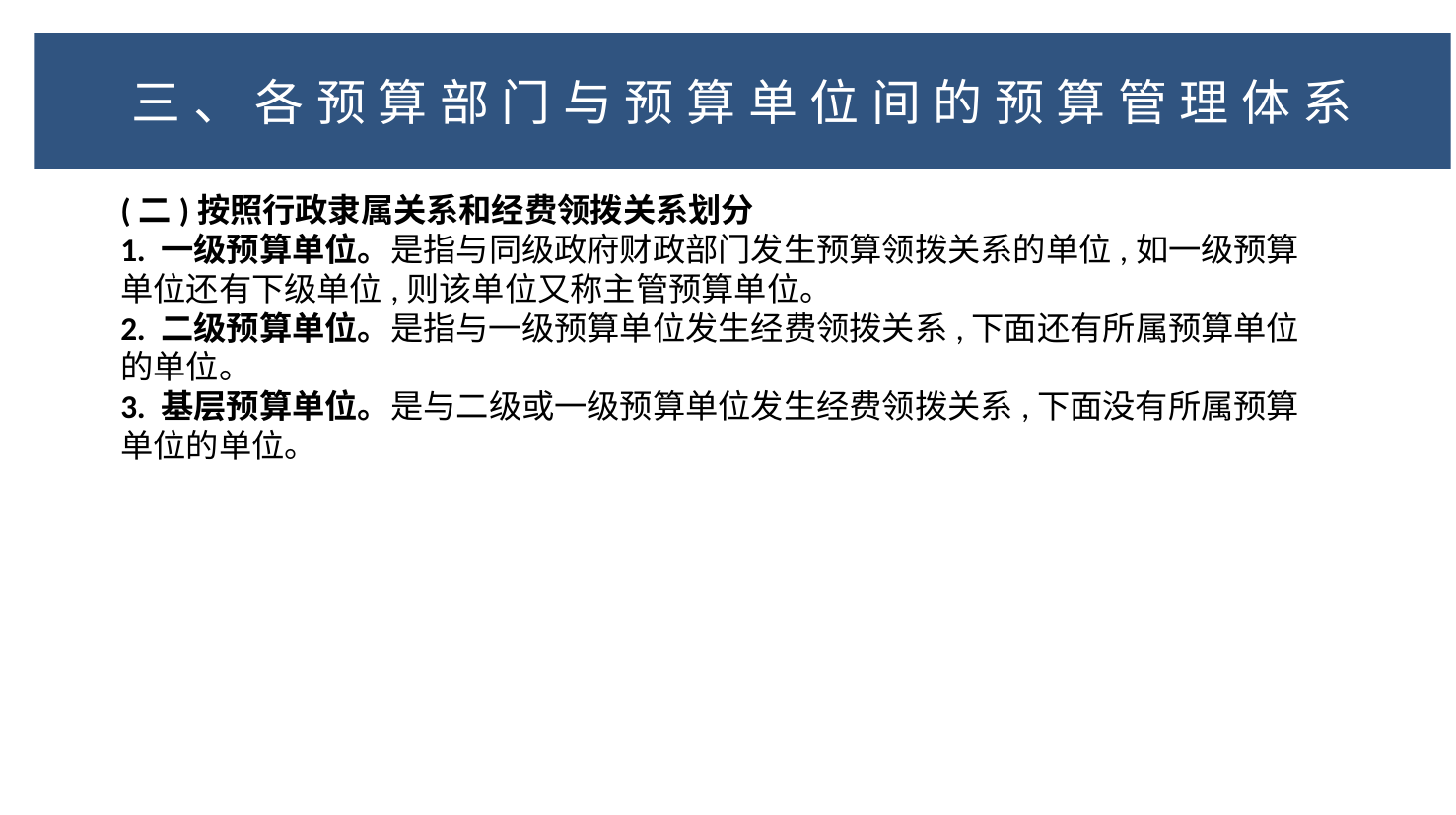

四、各预算部门与预算单位间的预算管理体系
# 三、各预算部门与预算单位间的预算管理体系
(二)按照行政隶属关系和经费领拨关系划分
1. 一级预算单位。是指与同级政府财政部门发生预算领拨关系的单位,如一级预算 单位还有下级单位,则该单位又称主管预算单位。
2. 二级预算单位。是指与一级预算单位发生经费领拨关系,下面还有所属预算单位 的单位。
3. 基层预算单位。是与二级或一级预算单位发生经费领拨关系,下面没有所属预算 单位的单位。
预算管理体系